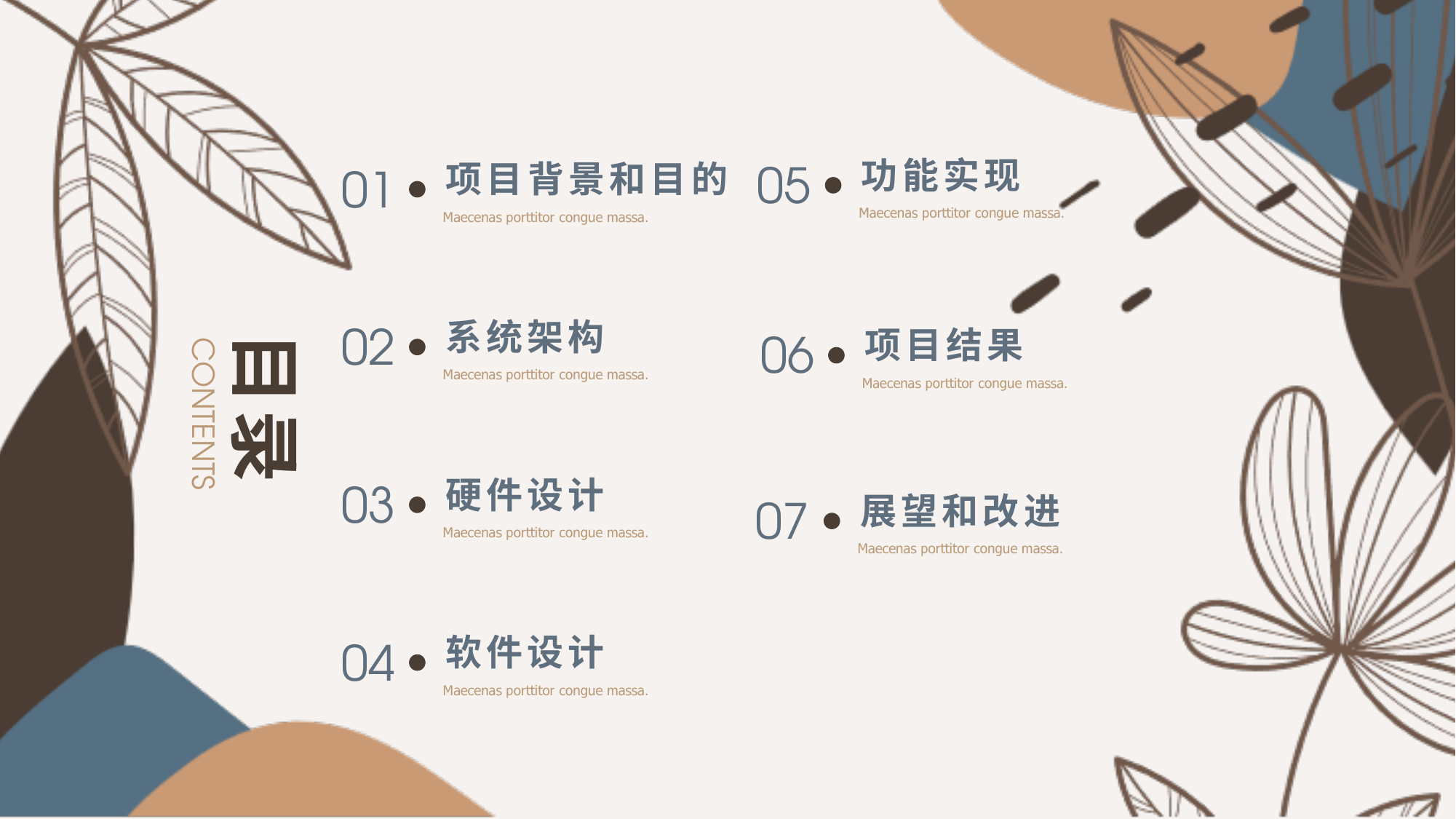

功能实现
05

Maecenas porttitor congue massa.
项目背景和目的
01

Maecenas porttitor congue massa.
系统架构
02

Maecenas porttitor congue massa.
项目结果

06

Maecenas porttitor congue massa.
CONTENTS
目录
硬件设计
03

Maecenas porttitor congue massa.
展望和改进
07

Maecenas porttitor congue massa.
软件设计

04

Maecenas porttitor congue massa.